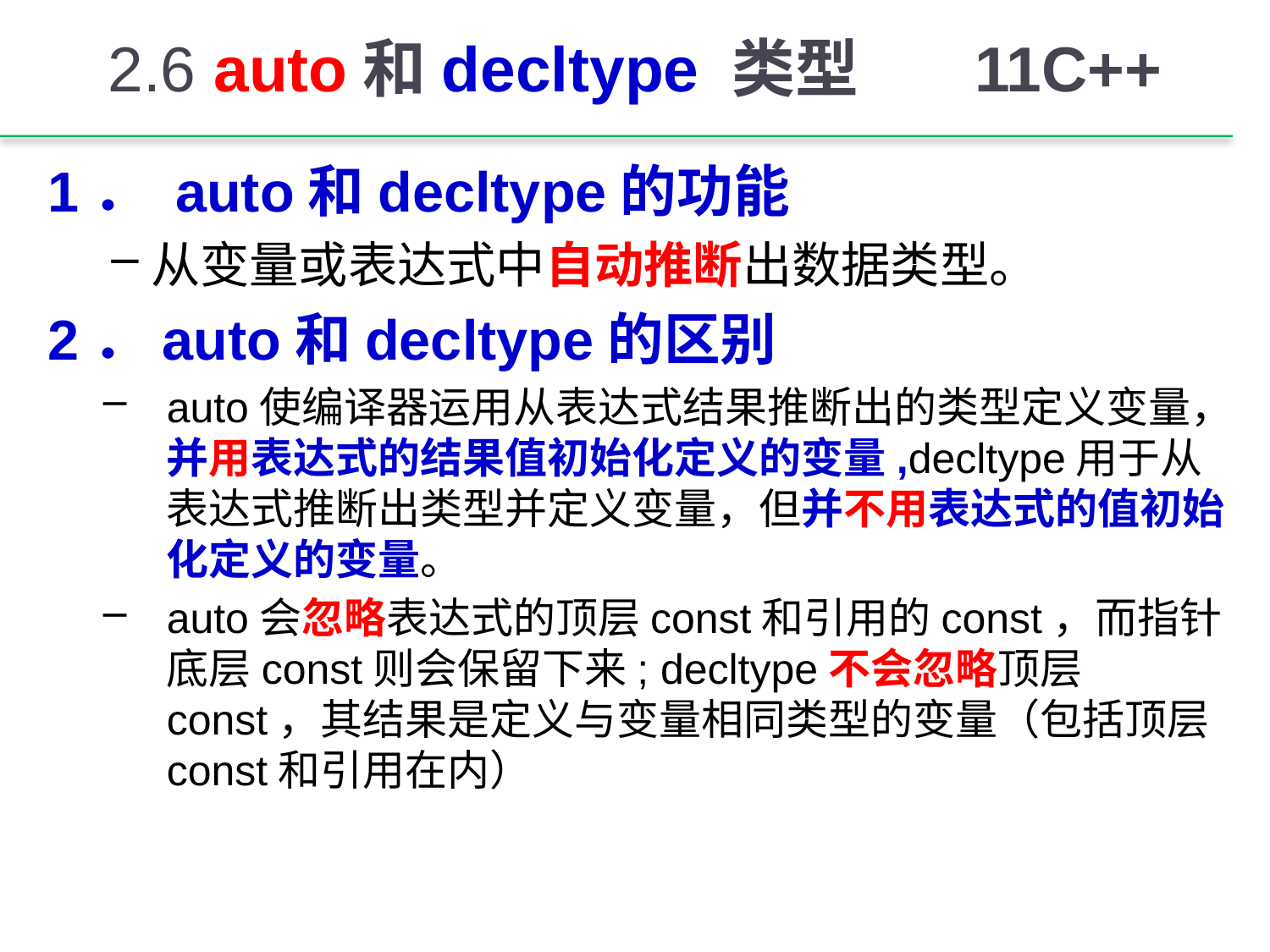

# 2.6 auto和decltype 类型       11C++
1． auto和decltype的功能
从变量或表达式中自动推断出数据类型。
2．auto和decltype的区别
auto使编译器运用从表达式结果推断出的类型定义变量，并用表达式的结果值初始化定义的变量,decltype用于从表达式推断出类型并定义变量，但并不用表达式的值初始化定义的变量。
auto会忽略表达式的顶层const和引用的const，而指针底层const则会保留下来; decltype不会忽略顶层const，其结果是定义与变量相同类型的变量（包括顶层const和引用在内）